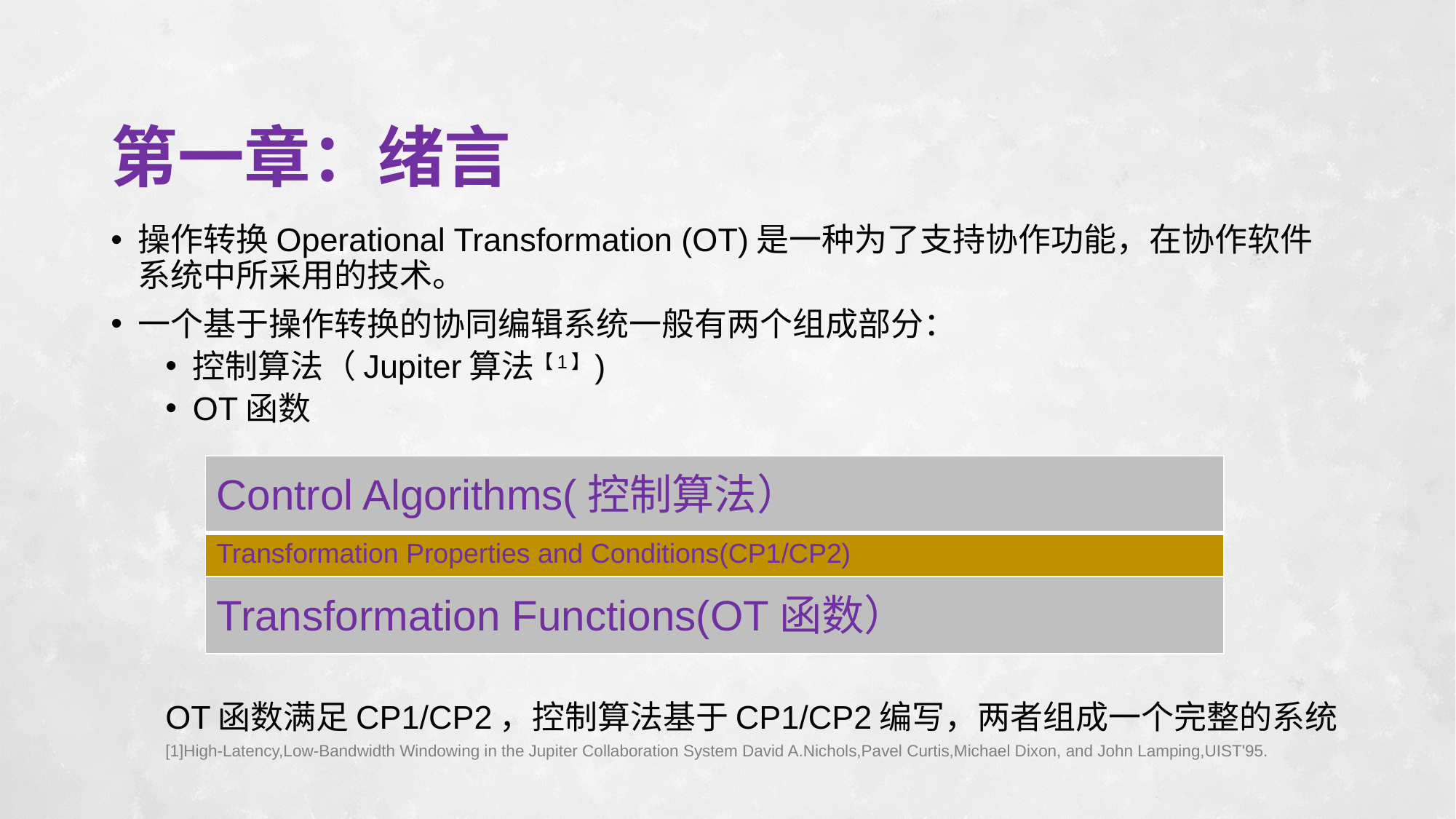

# 第一章：绪言
操作转换Operational Transformation (OT)是一种为了支持协作功能，在协作软件系统中所采用的技术。
一个基于操作转换的协同编辑系统一般有两个组成部分：
控制算法（Jupiter算法【1】)
OT函数

OT函数满足CP1/CP2，控制算法基于CP1/CP2编写，两者组成一个完整的系统
[1]High-Latency,Low-Bandwidth Windowing in the Jupiter Collaboration System David A.Nichols,Pavel Curtis,Michael Dixon, and John Lamping,UIST'95.

| Control Algorithms(控制算法） |
| --- |
| Transformation Properties and Conditions(CP1/CP2) |
| Transformation Functions(OT函数） |